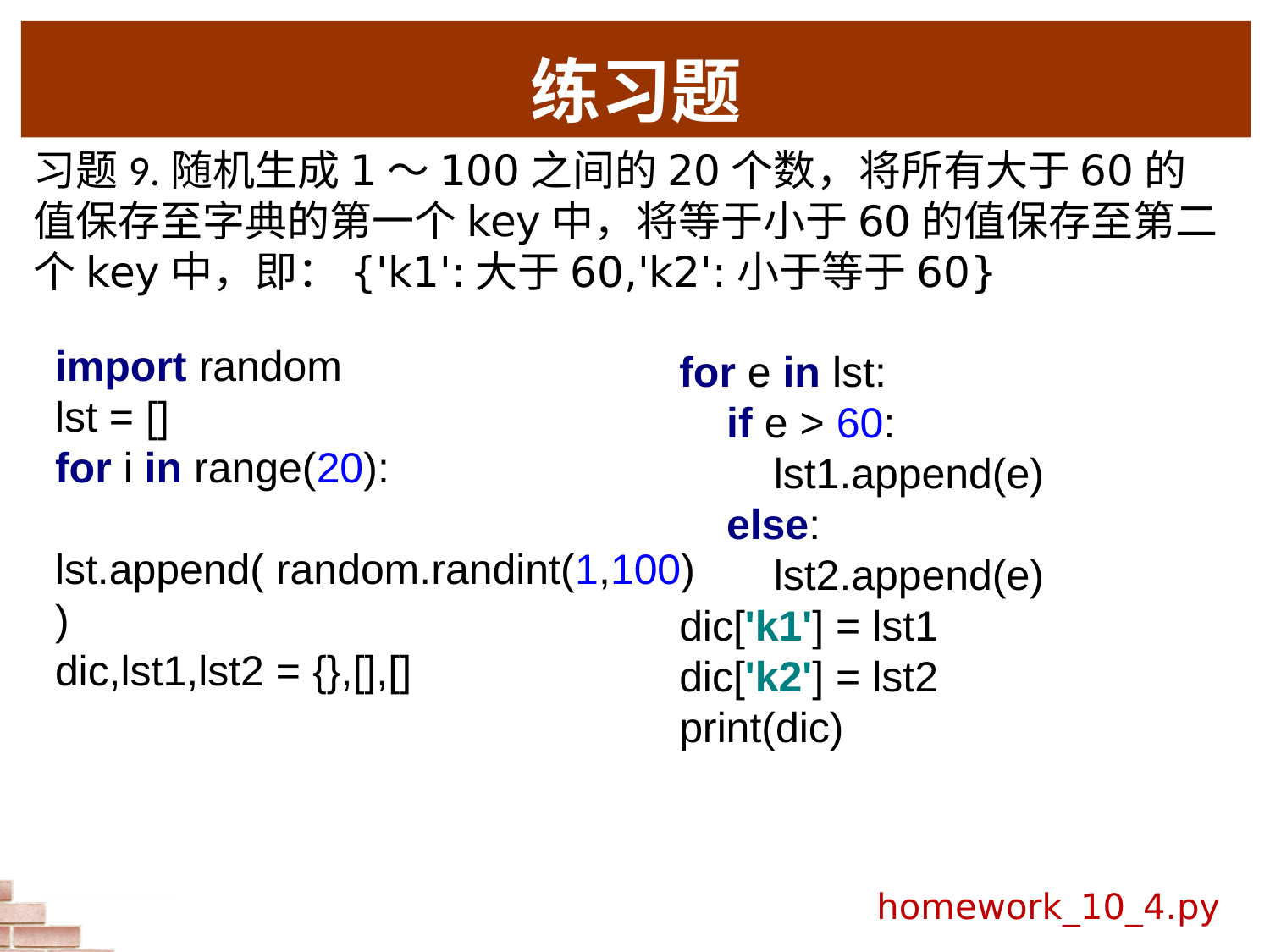

# 练习题
习题9.随机生成1～100之间的20个数，将所有大于60的值保存至字典的第一个key中，将等于小于60的值保存至第二个key中，即：{'k1':大于60,'k2':小于等于60}
for e in lst:
    if e > 60:
        lst1.append(e)
    else:
        lst2.append(e)
dic['k1'] = lst1
dic['k2'] = lst2
print(dic)
import random
lst = []
for i in range(20):
    lst.append( random.randint(1,100))
dic,lst1,lst2 = {},[],[]
homework_10_4.py